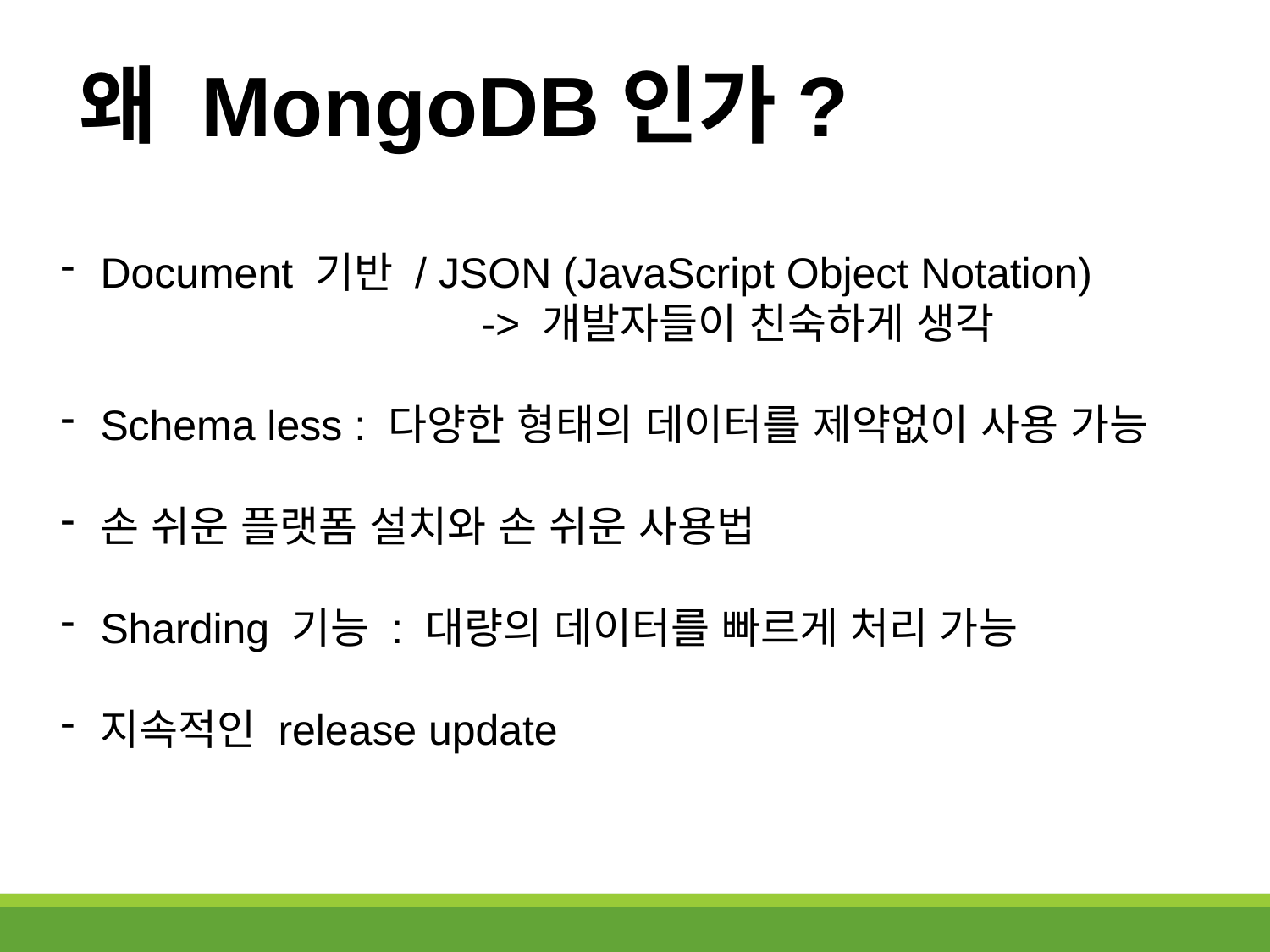

왜 MongoDB인가?
Document 기반 / JSON (JavaScript Object Notation)
			-> 개발자들이 친숙하게 생각
Schema less : 다양한 형태의 데이터를 제약없이 사용 가능

손 쉬운 플랫폼 설치와 손 쉬운 사용법

Sharding 기능 : 대량의 데이터를 빠르게 처리 가능

지속적인 release update